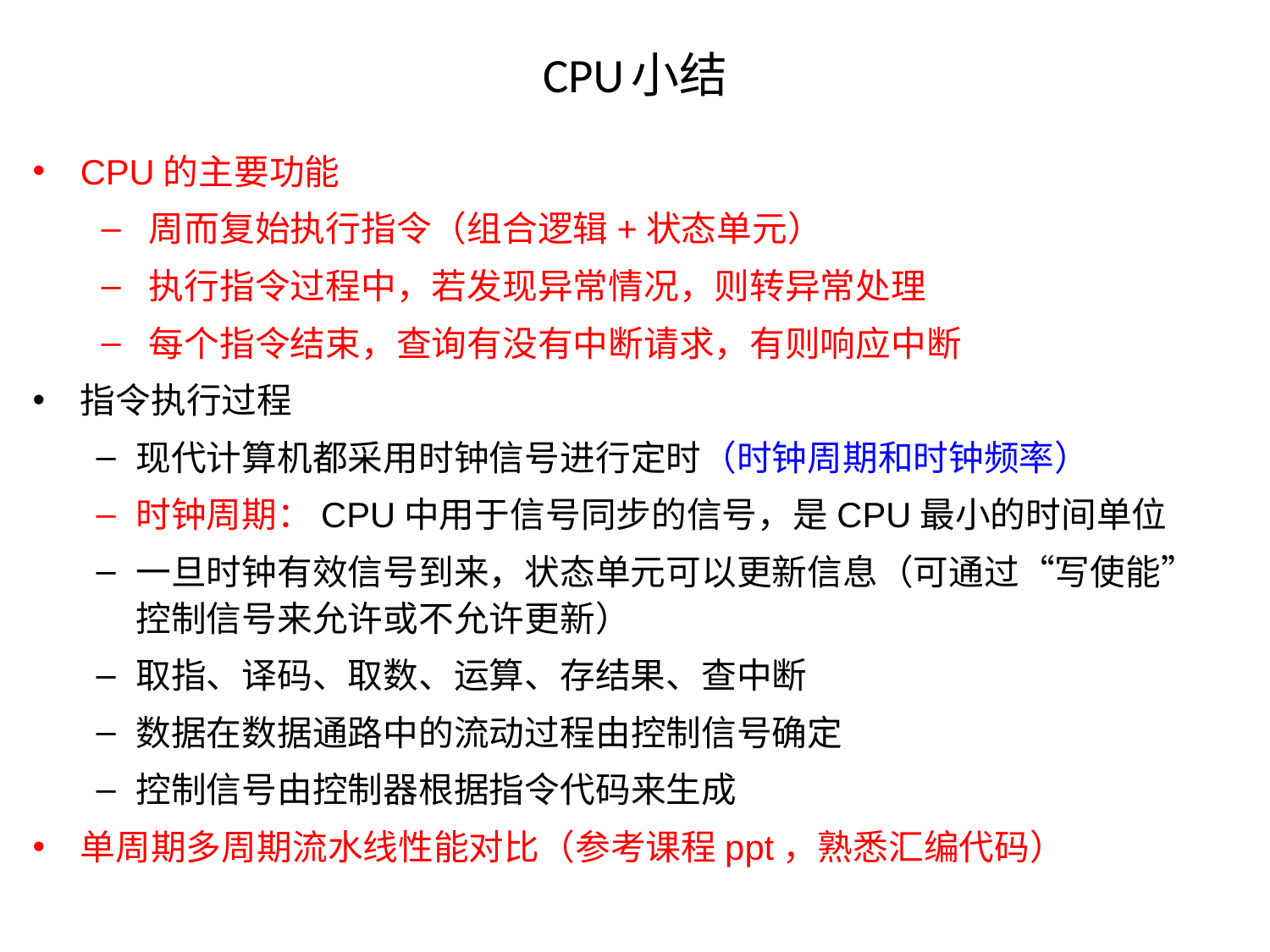

# CPU小结
CPU的主要功能
周而复始执行指令（组合逻辑+状态单元）
执行指令过程中，若发现异常情况，则转异常处理
每个指令结束，查询有没有中断请求，有则响应中断
指令执行过程
现代计算机都采用时钟信号进行定时（时钟周期和时钟频率）
时钟周期：CPU中用于信号同步的信号，是CPU最小的时间单位
一旦时钟有效信号到来，状态单元可以更新信息（可通过“写使能”控制信号来允许或不允许更新）
取指、译码、取数、运算、存结果、查中断
数据在数据通路中的流动过程由控制信号确定
控制信号由控制器根据指令代码来生成
单周期多周期流水线性能对比（参考课程ppt，熟悉汇编代码）